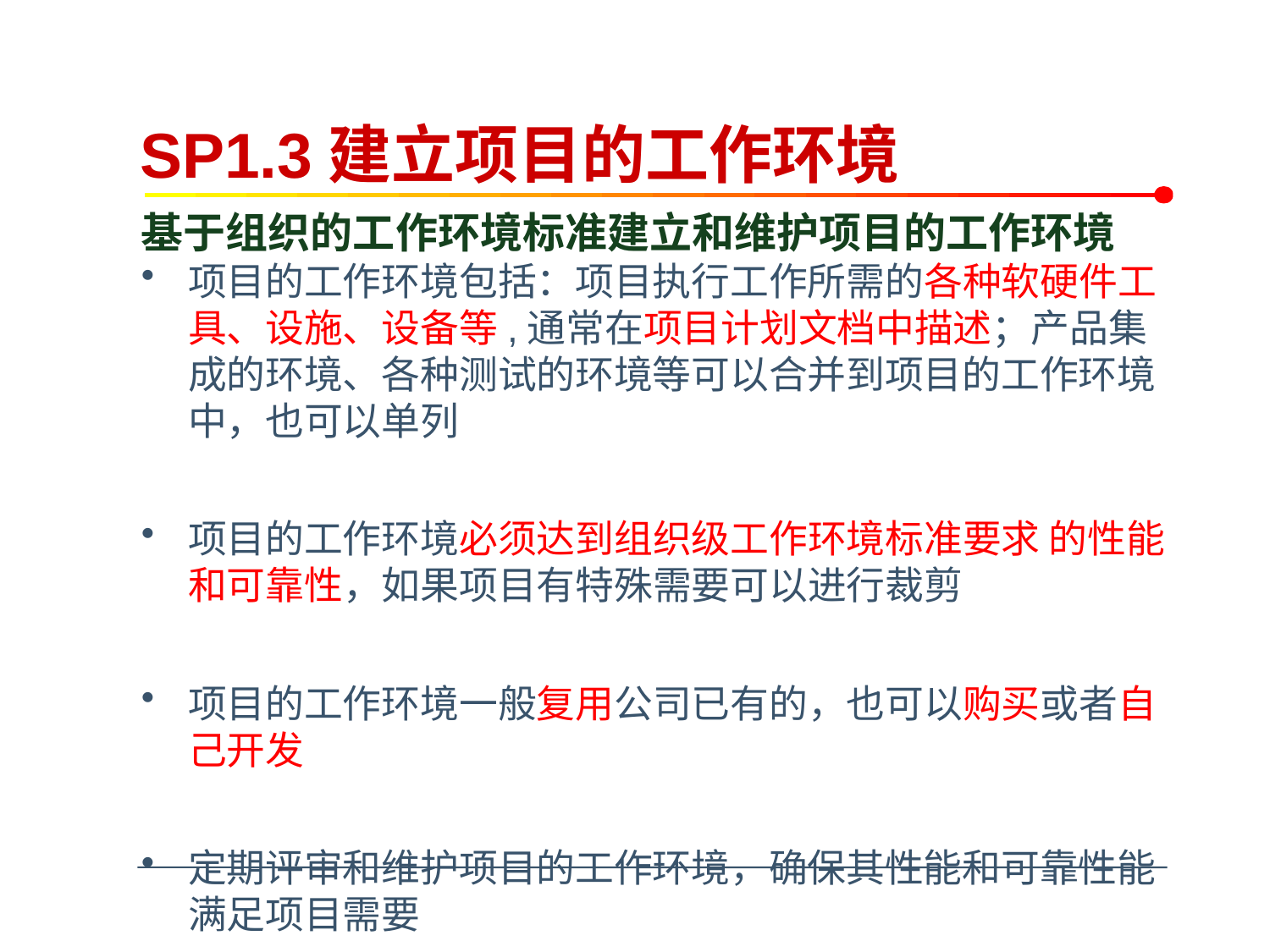

# SP1.3建立项目的工作环境
基于组织的工作环境标准建立和维护项目的工作环境
项目的工作环境包括：项目执行工作所需的各种软硬件工具、设施、设备等,通常在项目计划文档中描述；产品集成的环境、各种测试的环境等可以合并到项目的工作环境中，也可以单列

项目的工作环境必须达到组织级工作环境标准要求 的性能和可靠性，如果项目有特殊需要可以进行裁剪

项目的工作环境一般复用公司已有的，也可以购买或者自己开发

定期评审和维护项目的工作环境，确保其性能和可靠性能满足项目需要